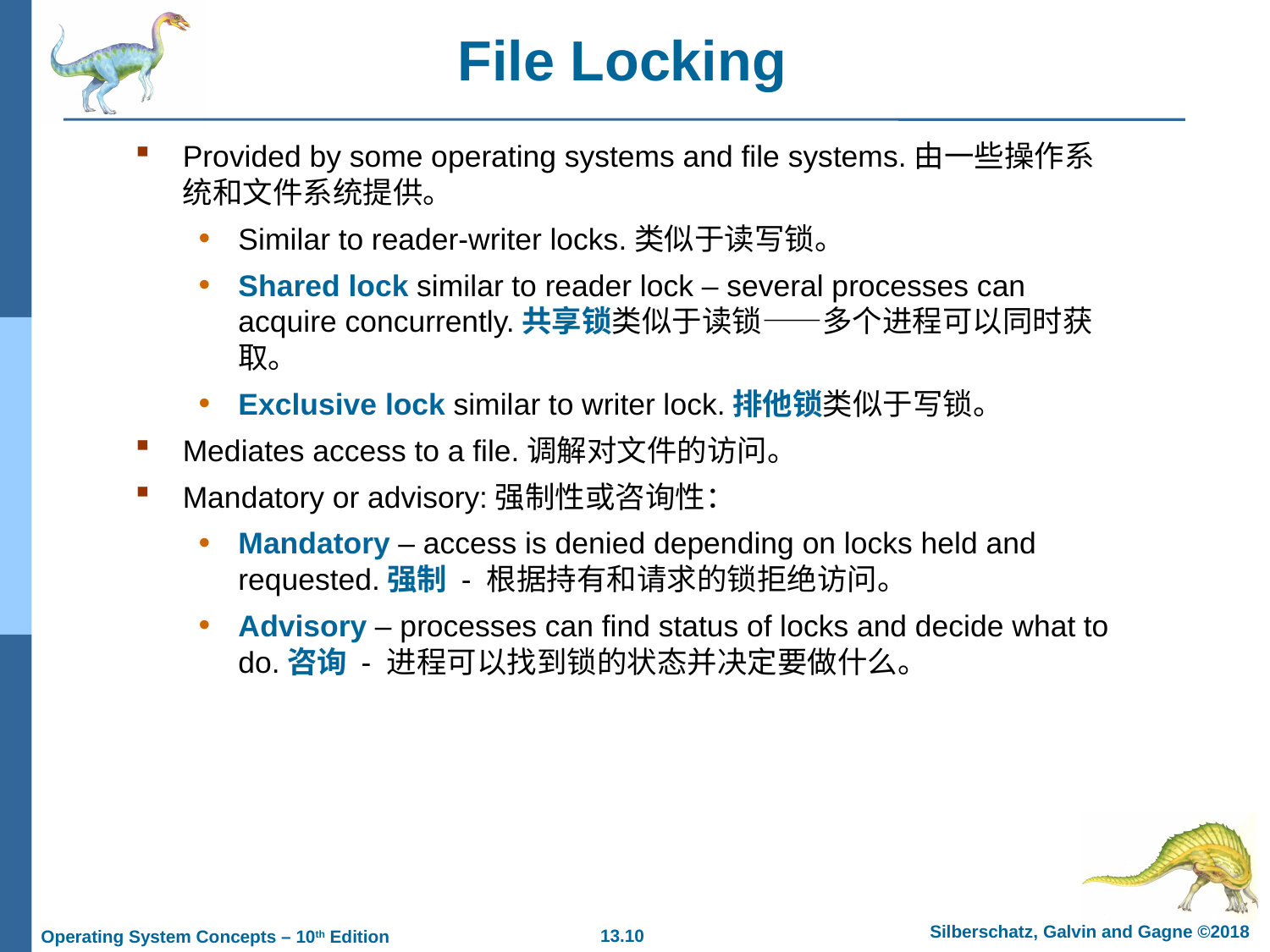

# File Locking
Provided by some operating systems and file systems.由一些操作系统和文件系统提供。
Similar to reader-writer locks.类似于读写锁。
Shared lock similar to reader lock – several processes can acquire concurrently.共享锁类似于读锁——多个进程可以同时获取。
Exclusive lock similar to writer lock.排他锁类似于写锁。
Mediates access to a file.调解对文件的访问。
Mandatory or advisory:强制性或咨询性：
Mandatory – access is denied depending on locks held and requested.强制 - 根据持有和请求的锁拒绝访问。
Advisory – processes can find status of locks and decide what to do.咨询 - 进程可以找到锁的状态并决定要做什么。